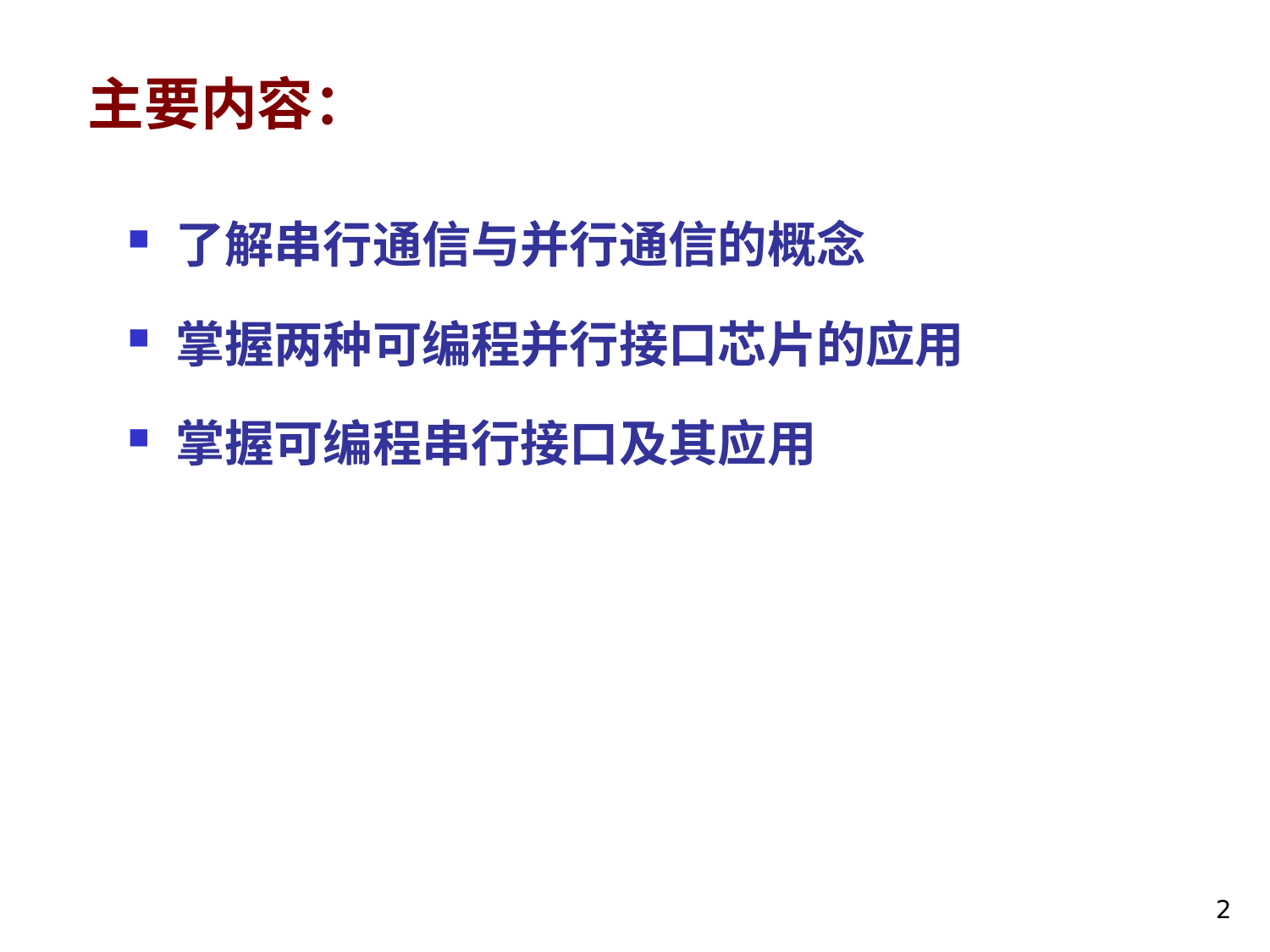

# 主要内容：
了解串行通信与并行通信的概念
掌握两种可编程并行接口芯片的应用
掌握可编程串行接口及其应用
2